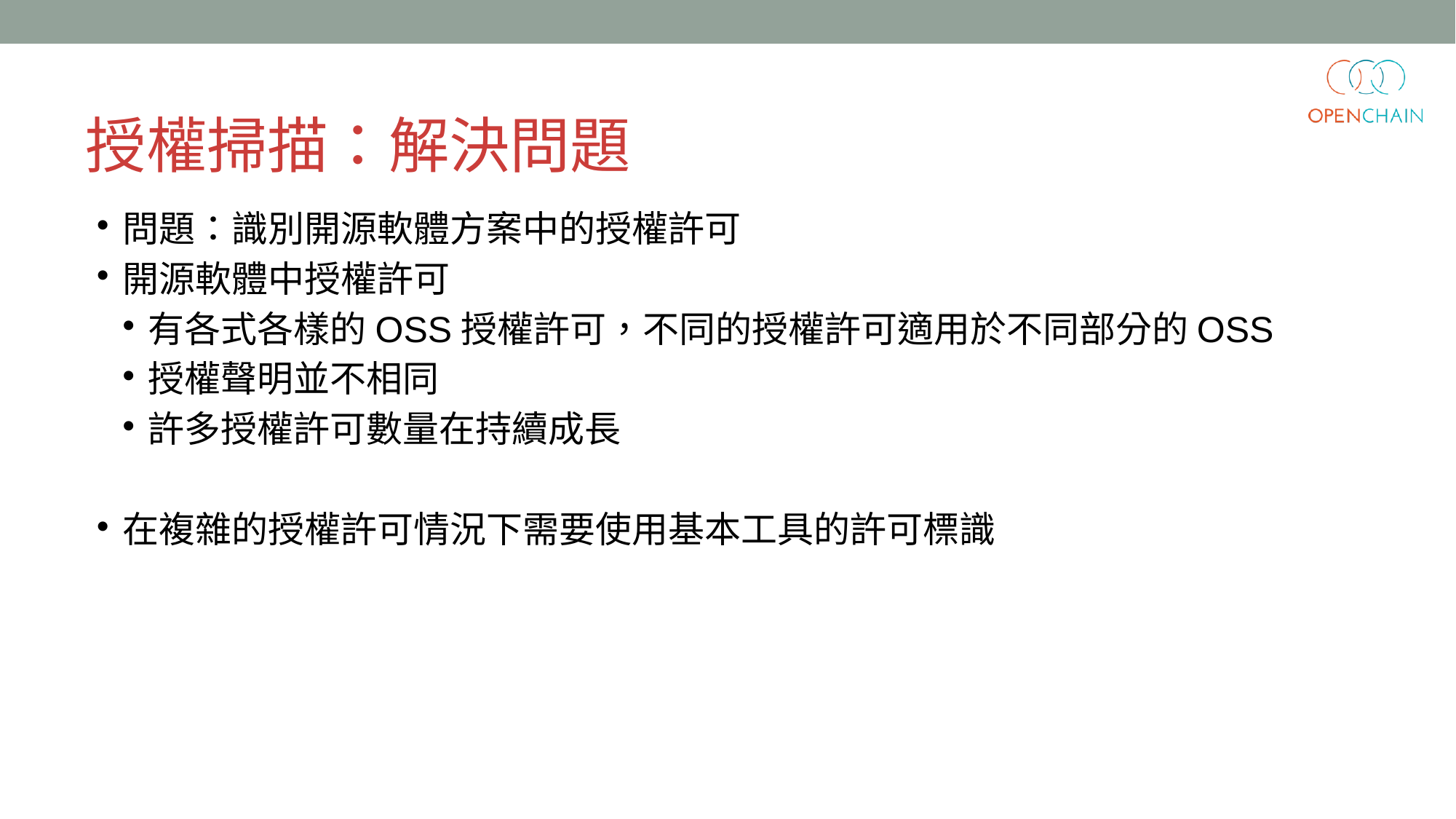

授權掃描：解決問題
問題：識別開源軟體方案中的授權許可
開源軟體中授權許可
有各式各樣的OSS授權許可，不同的授權許可適用於不同部分的OSS
授權聲明並不相同
許多授權許可數量在持續成長

在複雜的授權許可情況下需要使用基本工具的許可標識